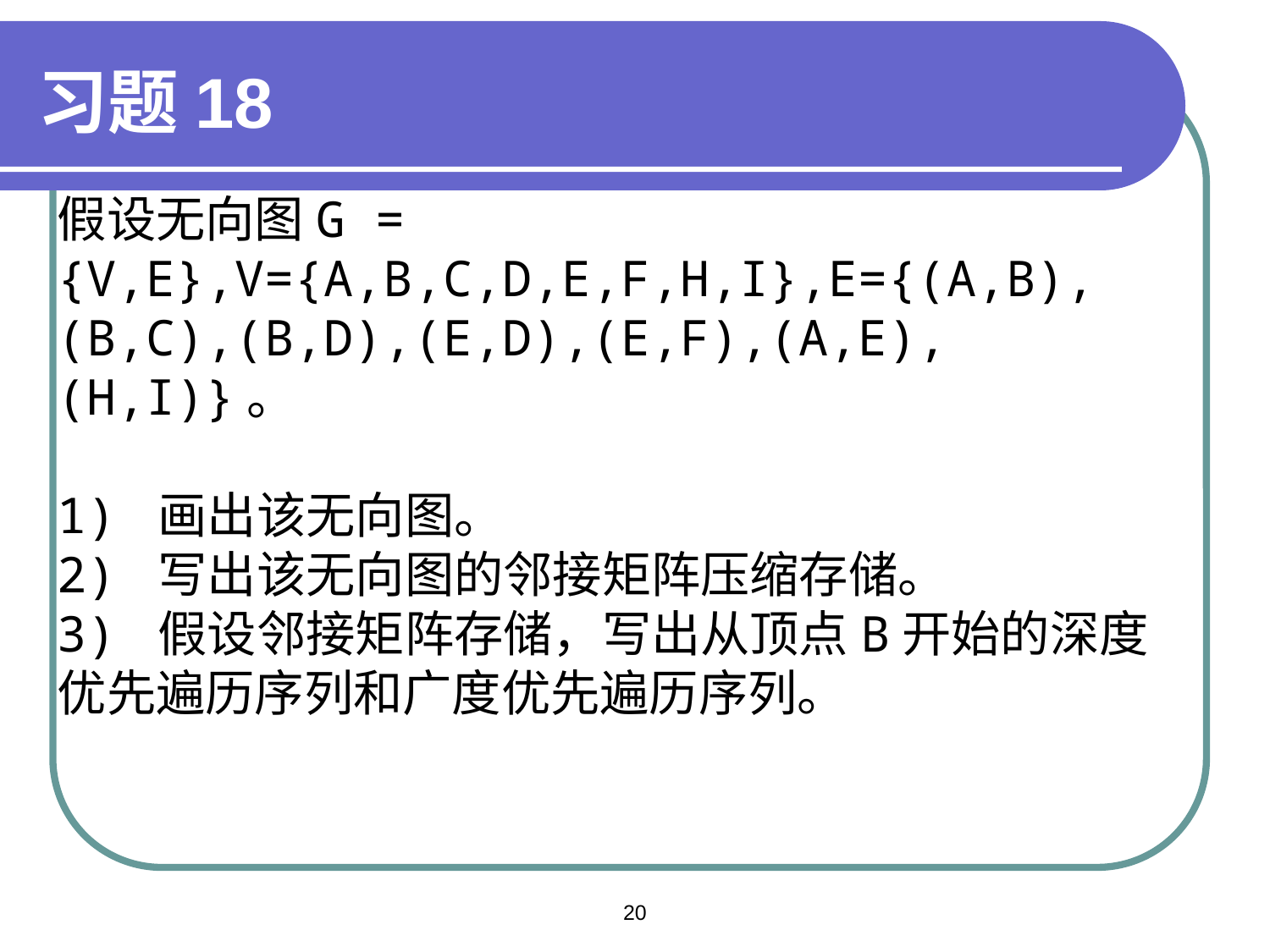

习题18
假设无向图G = {V,E},V={A,B,C,D,E,F,H,I},E={(A,B),(B,C),(B,D),(E,D),(E,F),(A,E),(H,I)}。

1) 画出该无向图。
2) 写出该无向图的邻接矩阵压缩存储。
3) 假设邻接矩阵存储，写出从顶点B开始的深度优先遍历序列和广度优先遍历序列。

20